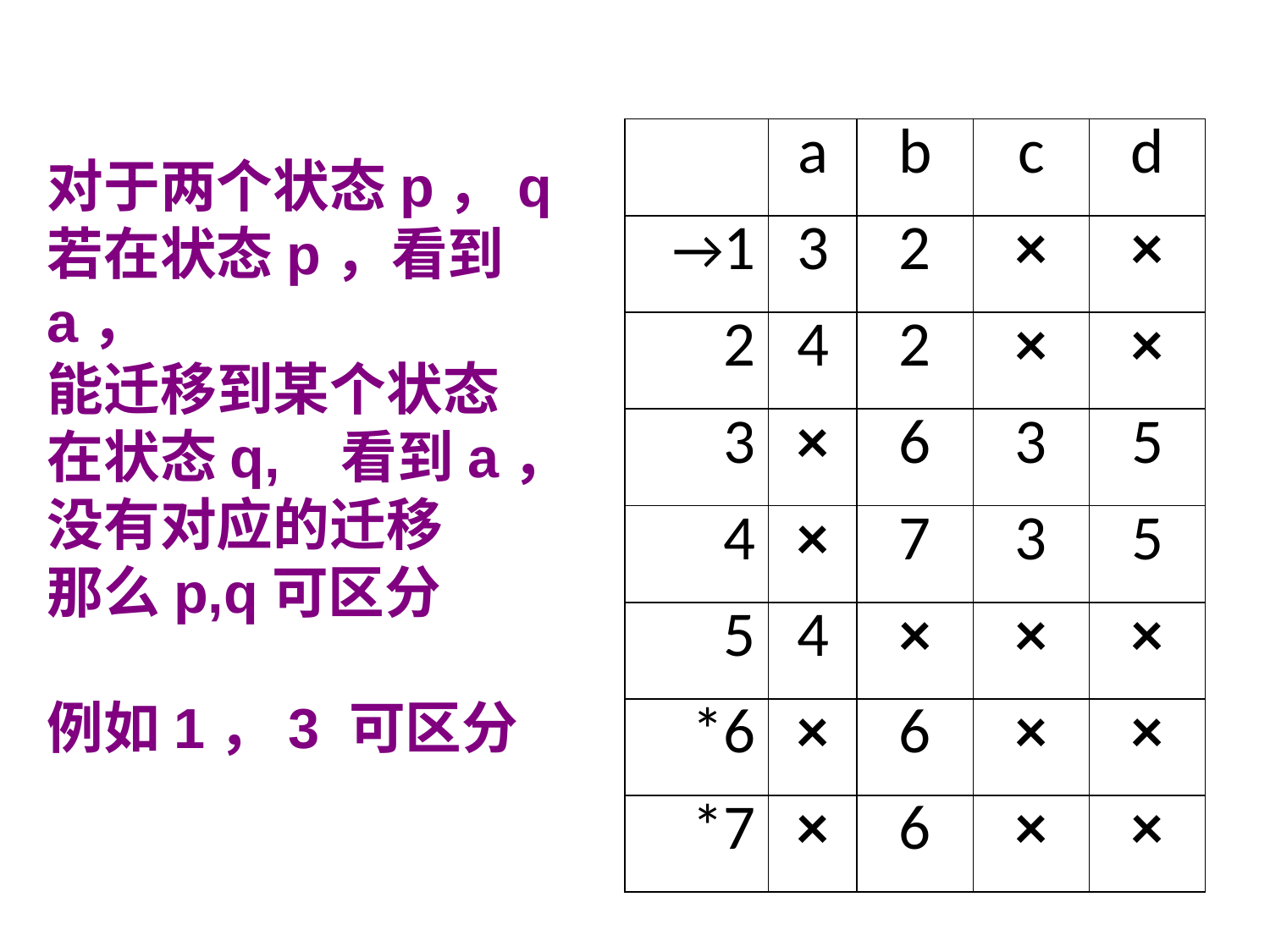

|  | a | b | c | d |
| --- | --- | --- | --- | --- |
| →1 | 3 | 2 | × | × |
| 2 | 4 | 2 | × | × |
| 3 | × | 6 | 3 | 5 |
| 4 | × | 7 | 3 | 5 |
| 5 | 4 | × | × | × |
| \*6 | × | 6 | × | × |
| \*7 | × | 6 | × | × |
对于两个状态p，q
若在状态p，看到a，
能迁移到某个状态
在状态q,   看到a，
没有对应的迁移
那么p,q可区分

例如1，3 可区分